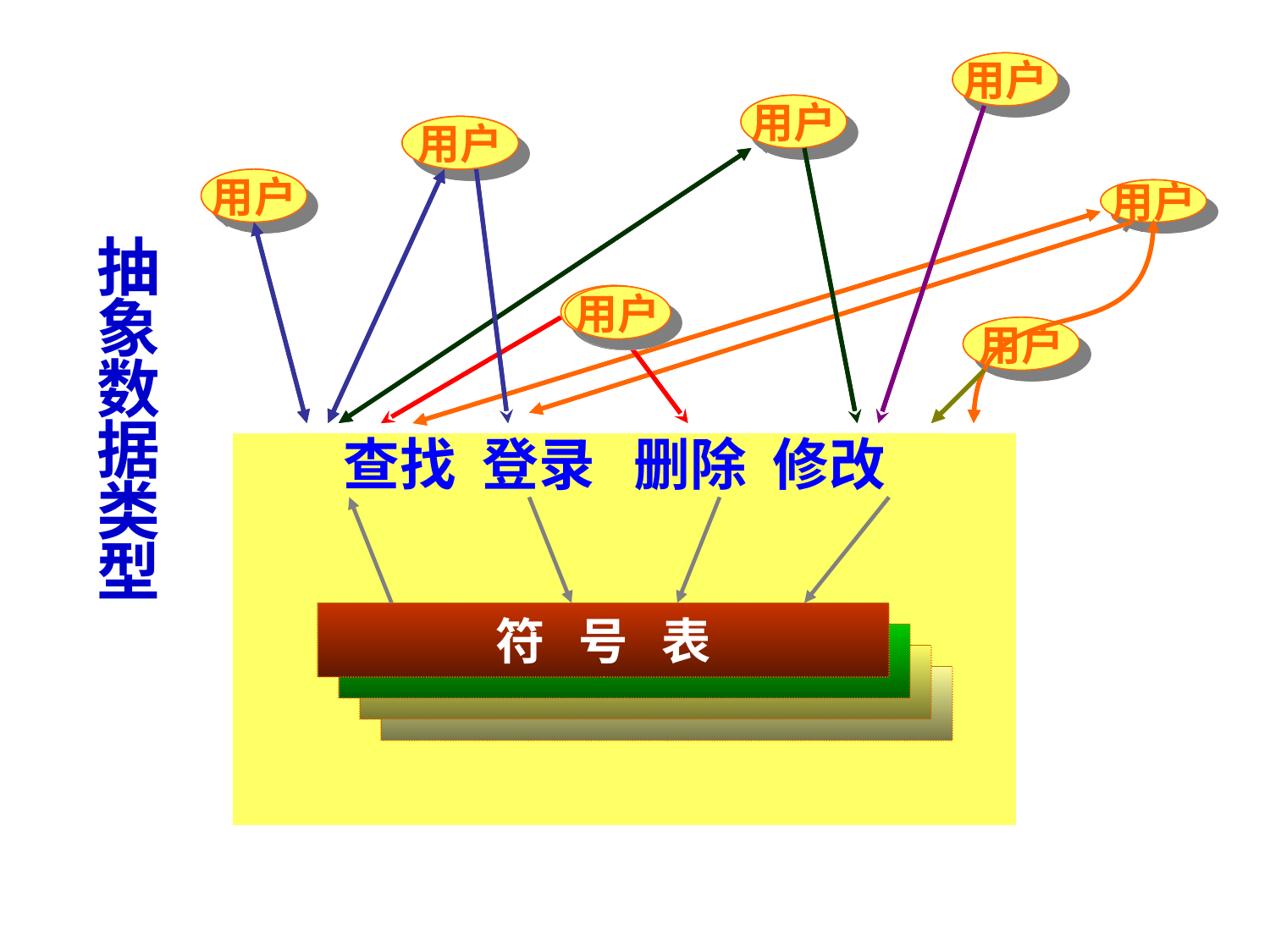

用户

用户

用户

用户

用户

抽象数据类型

用户

用户

查找  登录   删除  修改
查找  登录   删除  修改

符   号   表
符   号   表